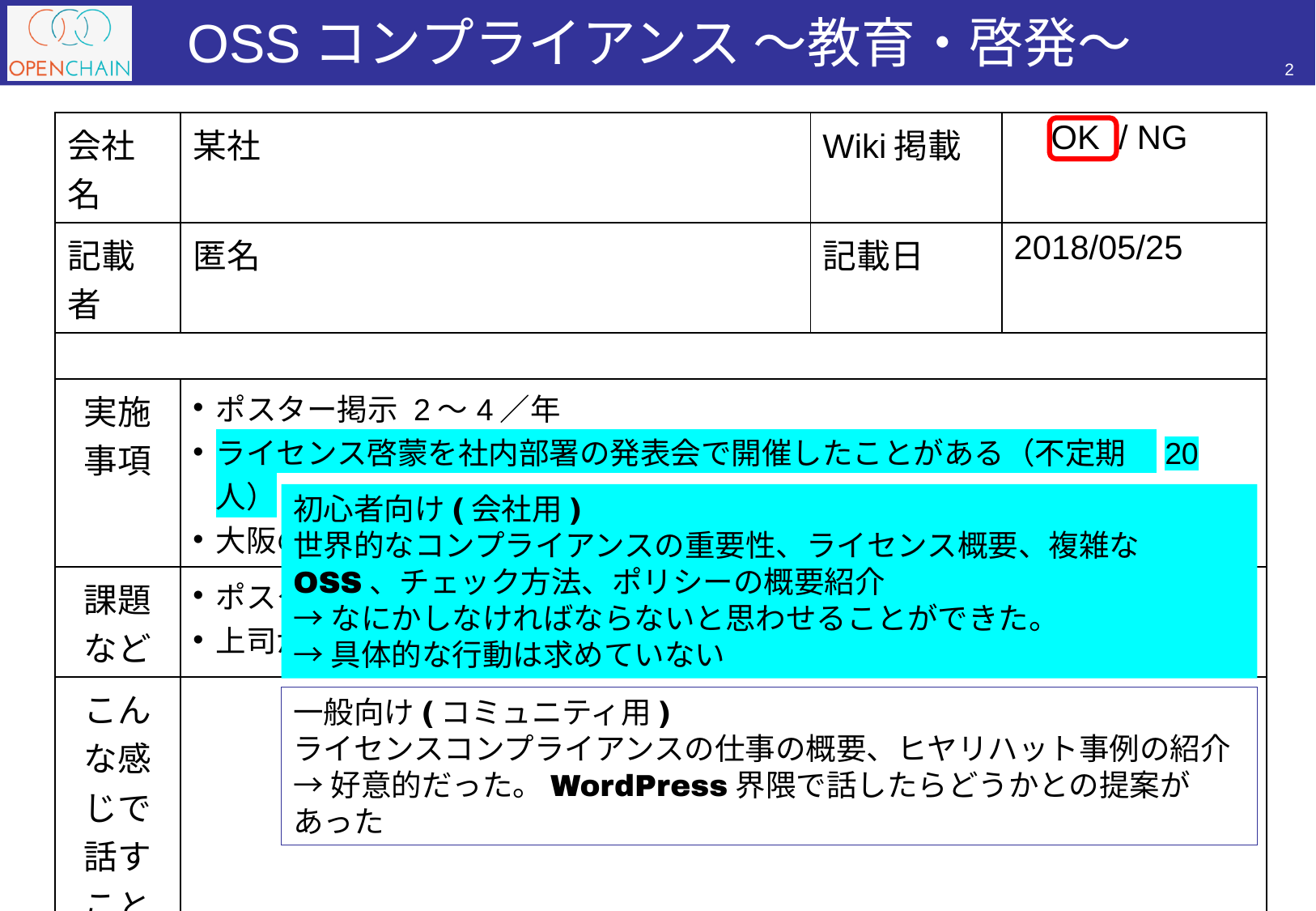

# OSSコンプライアンス ～教育・啓発～
2
| 会社名 | 某社 | Wiki掲載 | OK / NG |
| --- | --- | --- | --- |
| 記載者 | 匿名 | 記載日 | 2018/05/25 |
|  |  |  |  |
| 実施 事項 | ポスター掲示 2～4／年 ライセンス啓蒙を社内部署の発表会で開催したことがある（不定期　20人） 大阪の勉強会でおもしろおかしくコンプライアンスで発表したことがある |  |  |
| 課題 など | ポスターは効果がわからない（啓蒙だから) 上司がライセンス関連の講習会の必要性を認めない |  |  |
| こんな感じで話すことがあります |  |  |  |

初心者向け(会社用)
世界的なコンプライアンスの重要性、ライセンス概要、複雑なOSS、チェック方法、ポリシーの概要紹介
→なにかしなければならないと思わせることができた。
→具体的な行動は求めていない
一般向け(コミュニティ用)
ライセンスコンプライアンスの仕事の概要、ヒヤリハット事例の紹介
→好意的だった。WordPress界隈で話したらどうかとの提案があった